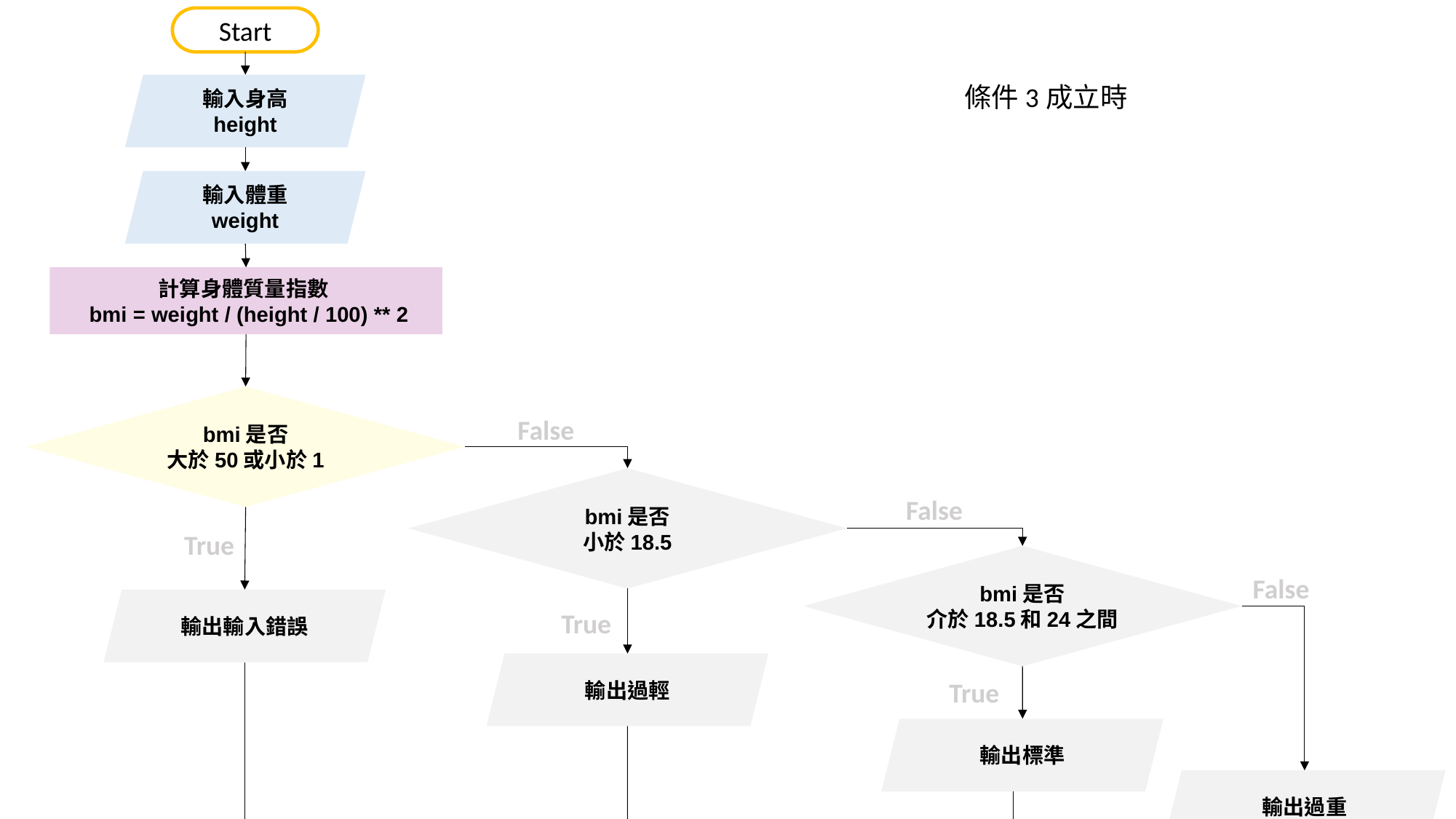

Start
輸入身高
height
條件3成立時
輸入體重
weight
計算身體質量指數
 bmi = weight / (height / 100) ** 2
bmi是否
大於50或小於1
False
bmi是否
小於18.5
False
True
bmi是否
介於18.5和24之間
False
輸出輸入錯誤
True
輸出過輕
True
輸出標準
輸出過重
End